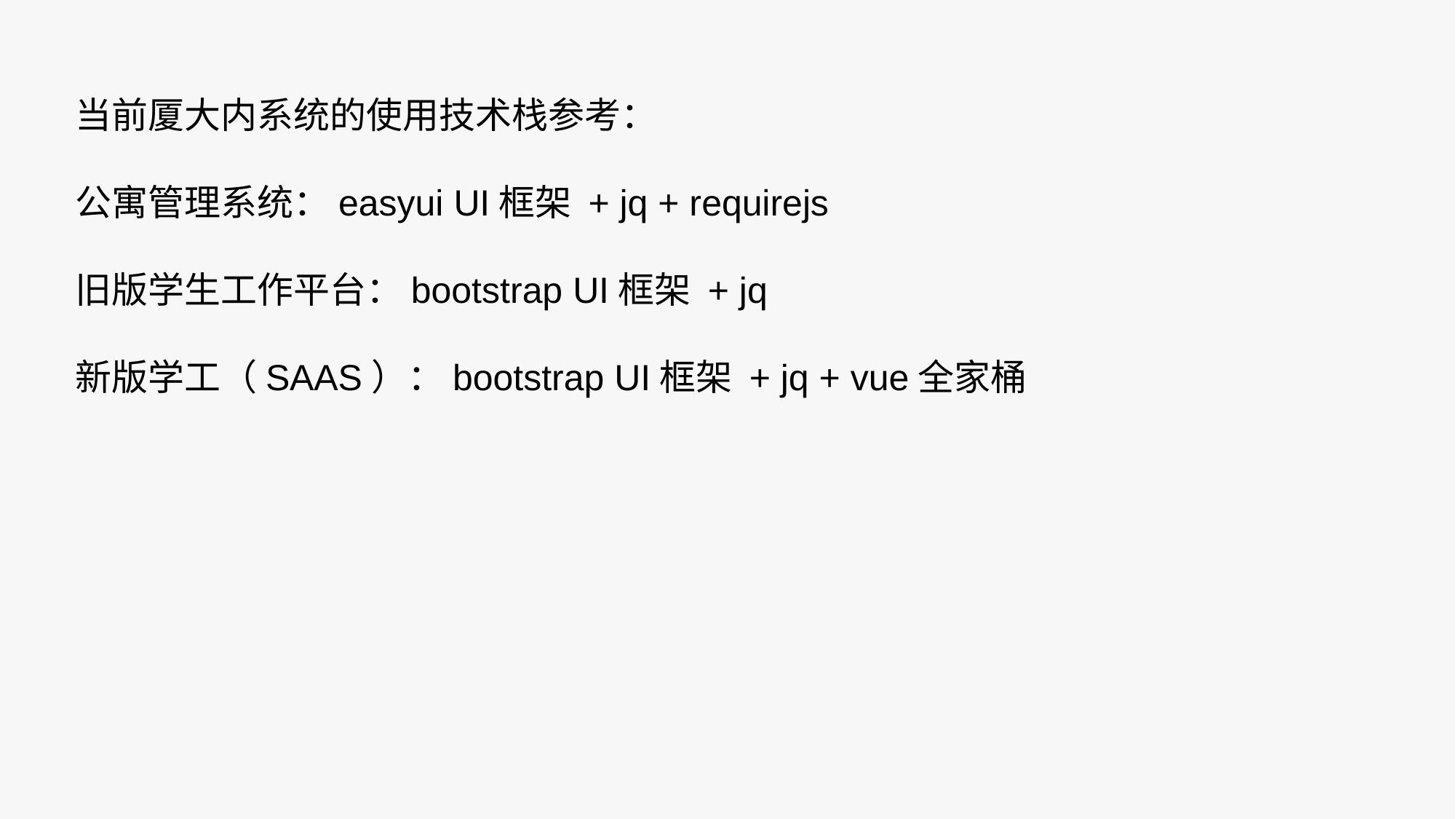

当前厦大内系统的使用技术栈参考：

公寓管理系统：easyui UI框架 + jq + requirejs

旧版学生工作平台：bootstrap UI框架 + jq

新版学工（SAAS）：bootstrap UI框架 + jq + vue全家桶